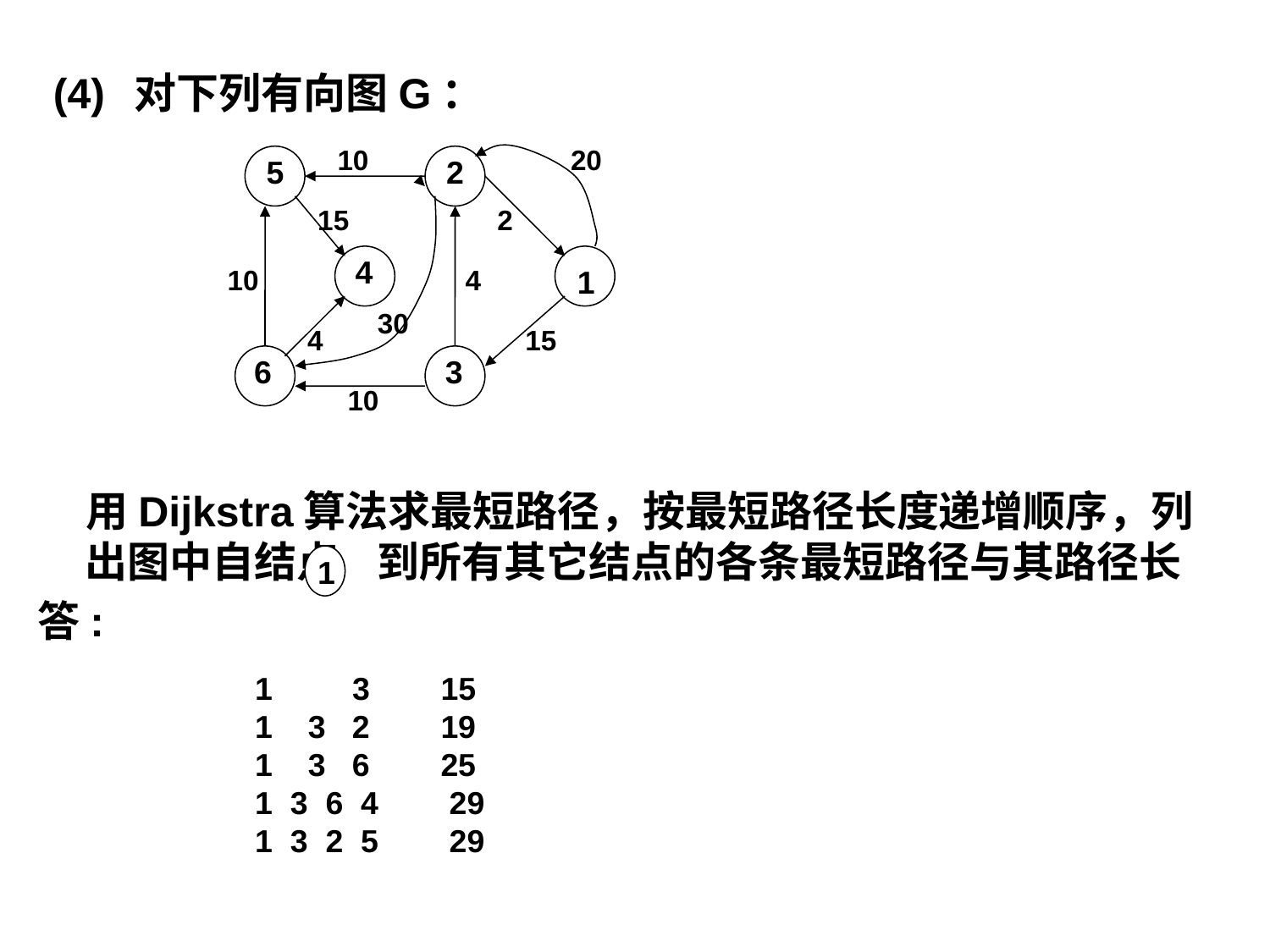

(4) 对下列有向图G：

    用Dijkstra算法求最短路径，按最短路径长度递增顺序，列出图中自结点    到所有其它结点的各条最短路径与其路径长
答:
10
   20

 5
 2

15
2

  4

10
 4
1

30
4
 15
   6

  3

10

1
           1         3        15
           1    3   2        19
           1    3   6        25
           1  3  6  4        29
           1  3  2  5        29